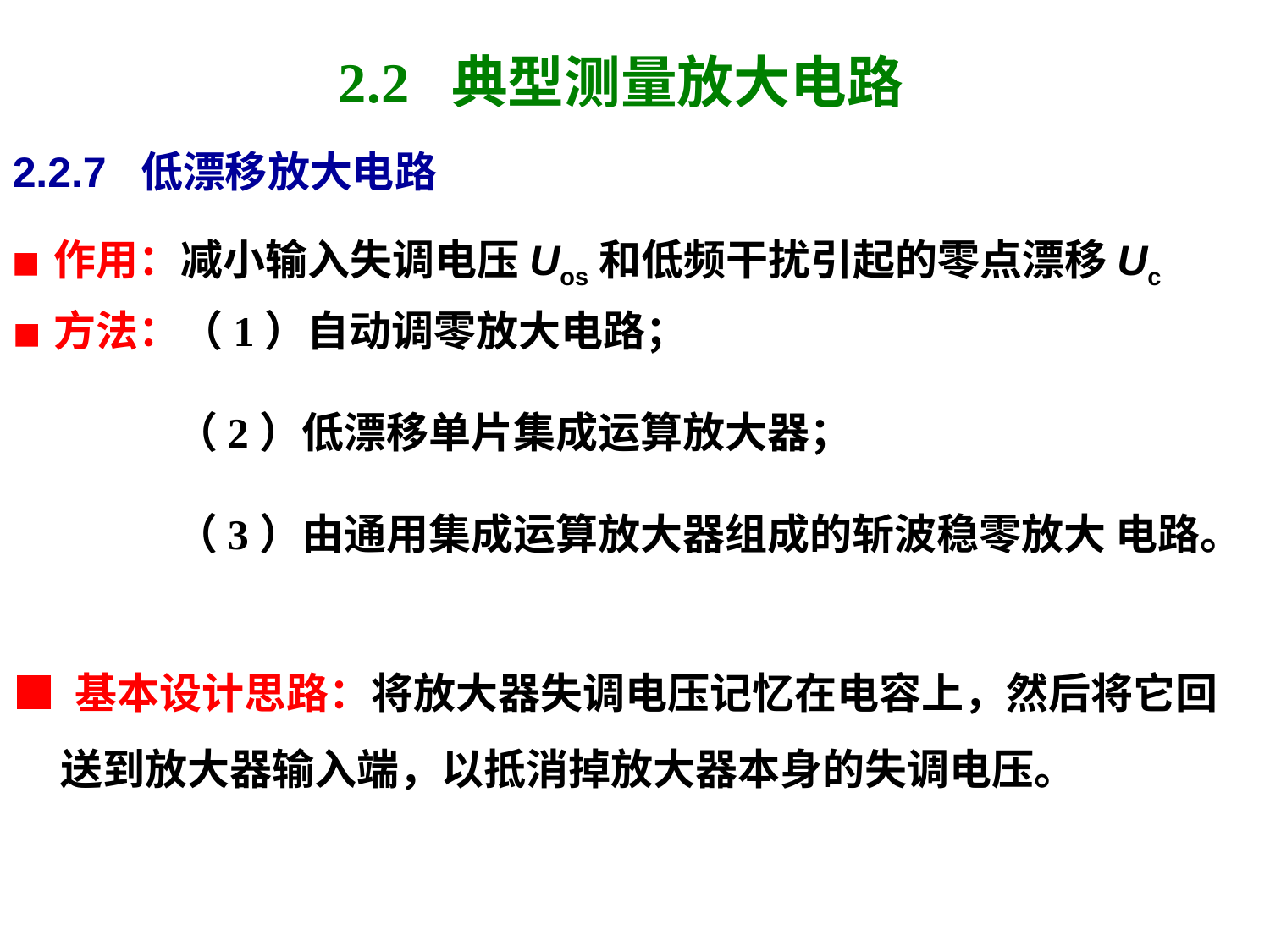

# 2.2  典型测量放大电路
2.2.7  低漂移放大电路
■ 作用：减小输入失调电压Uos和低频干扰引起的零点漂移Uc
■ 方法：（1）自动调零放大电路；

                （2）低漂移单片集成运算放大器；

                （3）由通用集成运算放大器组成的斩波稳零放大 电路。
■ 基本设计思路：将放大器失调电压记忆在电容上，然后将它回送到放大器输入端，以抵消掉放大器本身的失调电压。